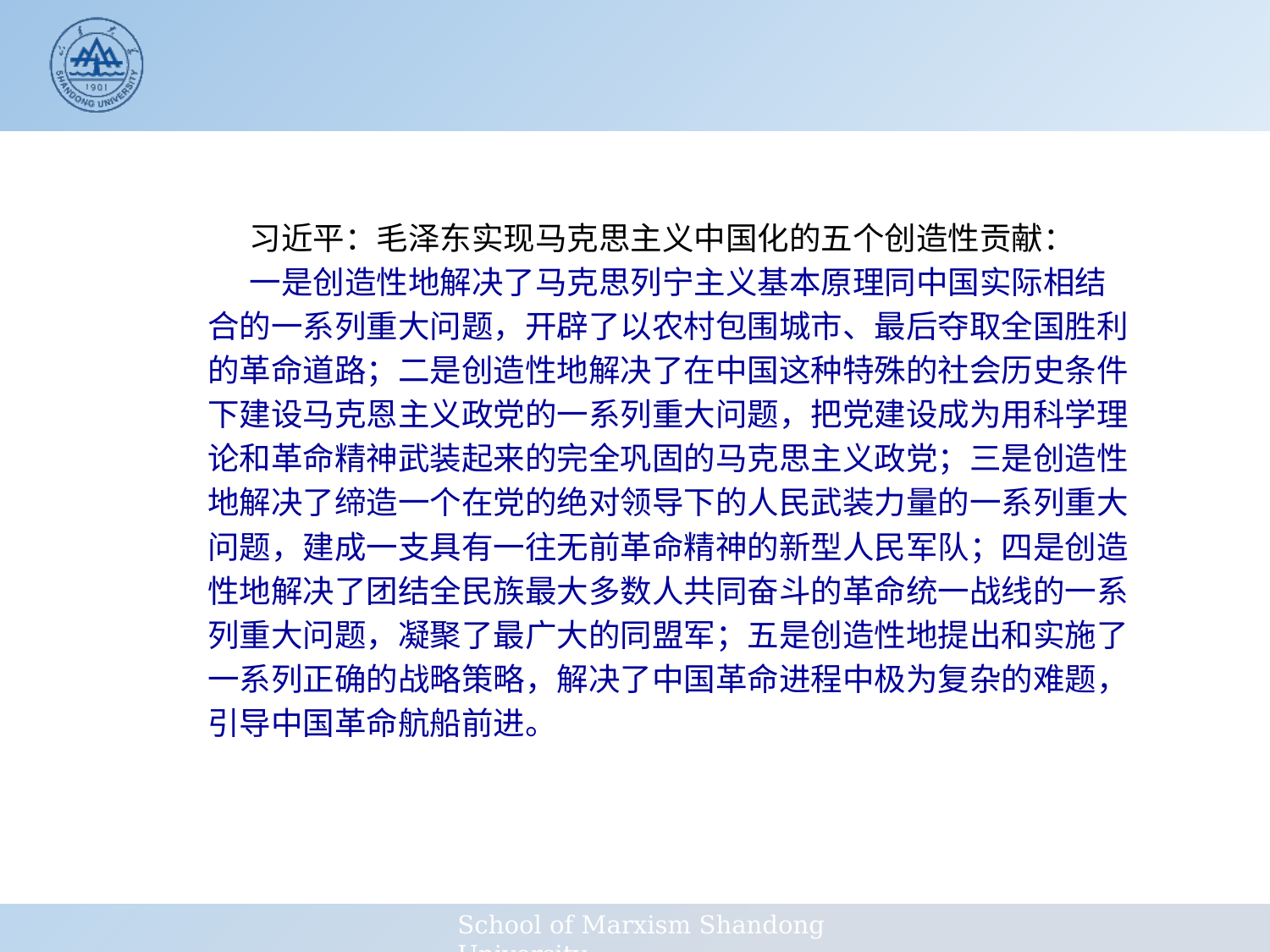

习近平：毛泽东实现马克思主义中国化的五个创造性贡献：
一是创造性地解决了马克思列宁主义基本原理同中国实际相结合的一系列重大问题，开辟了以农村包围城市、最后夺取全国胜利的革命道路；二是创造性地解决了在中国这种特殊的社会历史条件下建设马克恩主义政党的一系列重大问题，把党建设成为用科学理论和革命精神武装起来的完全巩固的马克思主义政党；三是创造性地解决了缔造一个在党的绝对领导下的人民武装力量的一系列重大问题，建成一支具有一往无前革命精神的新型人民军队；四是创造性地解决了团结全民族最大多数人共同奋斗的革命统一战线的一系列重大问题，凝聚了最广大的同盟军；五是创造性地提出和实施了一系列正确的战略策略，解决了中国革命进程中极为复杂的难题，引导中国革命航船前进。